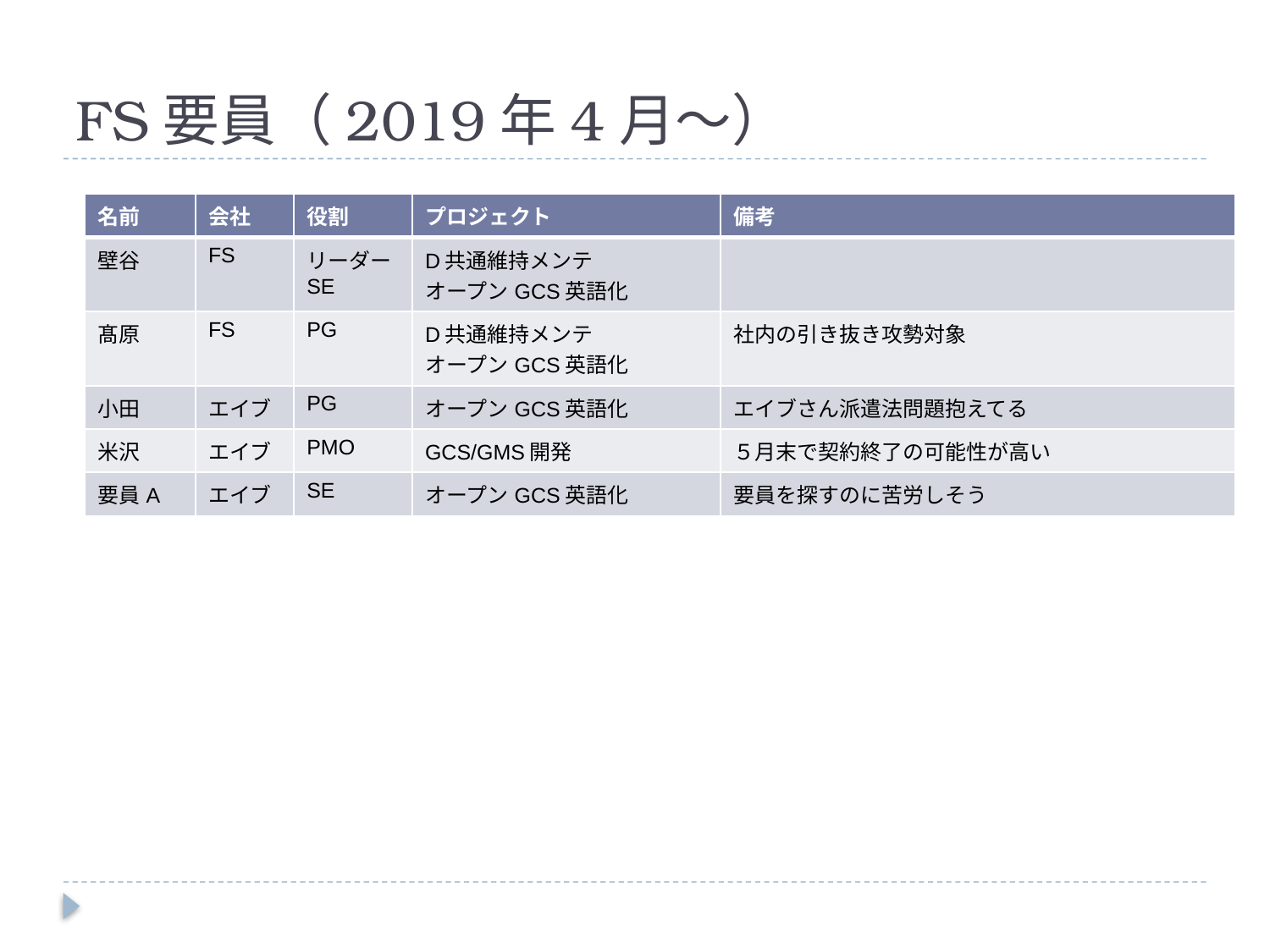

# FS要員（2019年4月～）
| 名前 | 会社 | 役割 | プロジェクト | 備考 |
| --- | --- | --- | --- | --- |
| 壁谷 | FS | リーダー SE | D共通維持メンテ オープンGCS英語化 |  |
| 髙原 | FS | PG | D共通維持メンテ オープンGCS英語化 | 社内の引き抜き攻勢対象 |
| 小田 | エイブ | PG | オープンGCS英語化 | エイブさん派遣法問題抱えてる |
| 米沢 | エイブ | PMO | GCS/GMS開発 | ５月末で契約終了の可能性が高い |
| 要員A | エイブ | SE | オープンGCS英語化 | 要員を探すのに苦労しそう |